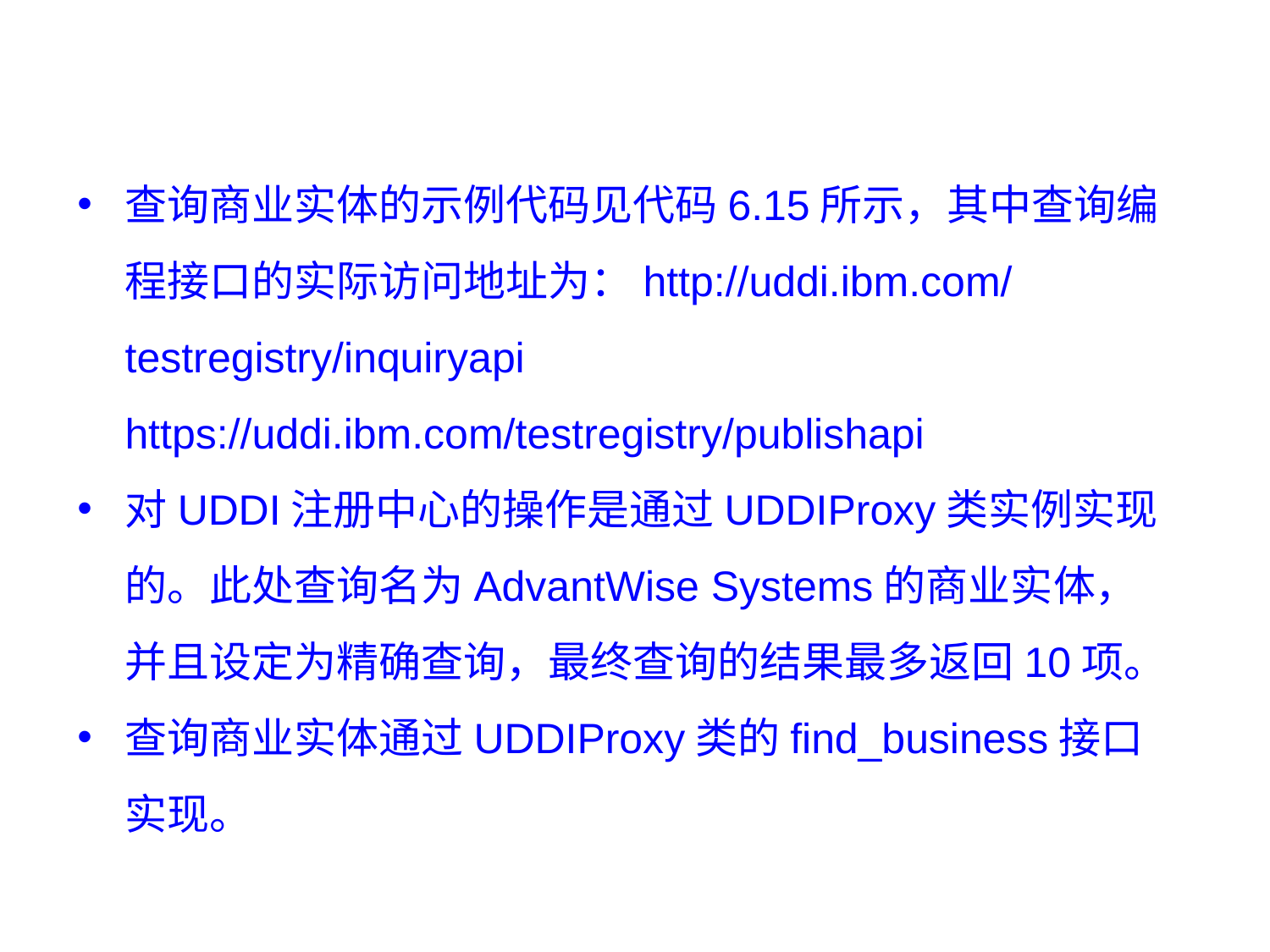

查询商业实体的示例代码见代码6.15所示，其中查询编程接口的实际访问地址为：http://uddi.ibm.com/testregistry/inquiryapi
    https://uddi.ibm.com/testregistry/publishapi
对UDDI注册中心的操作是通过UDDIProxy类实例实现的。此处查询名为AdvantWise Systems的商业实体，并且设定为精确查询，最终查询的结果最多返回10项。
查询商业实体通过UDDIProxy类的find_business接口实现。